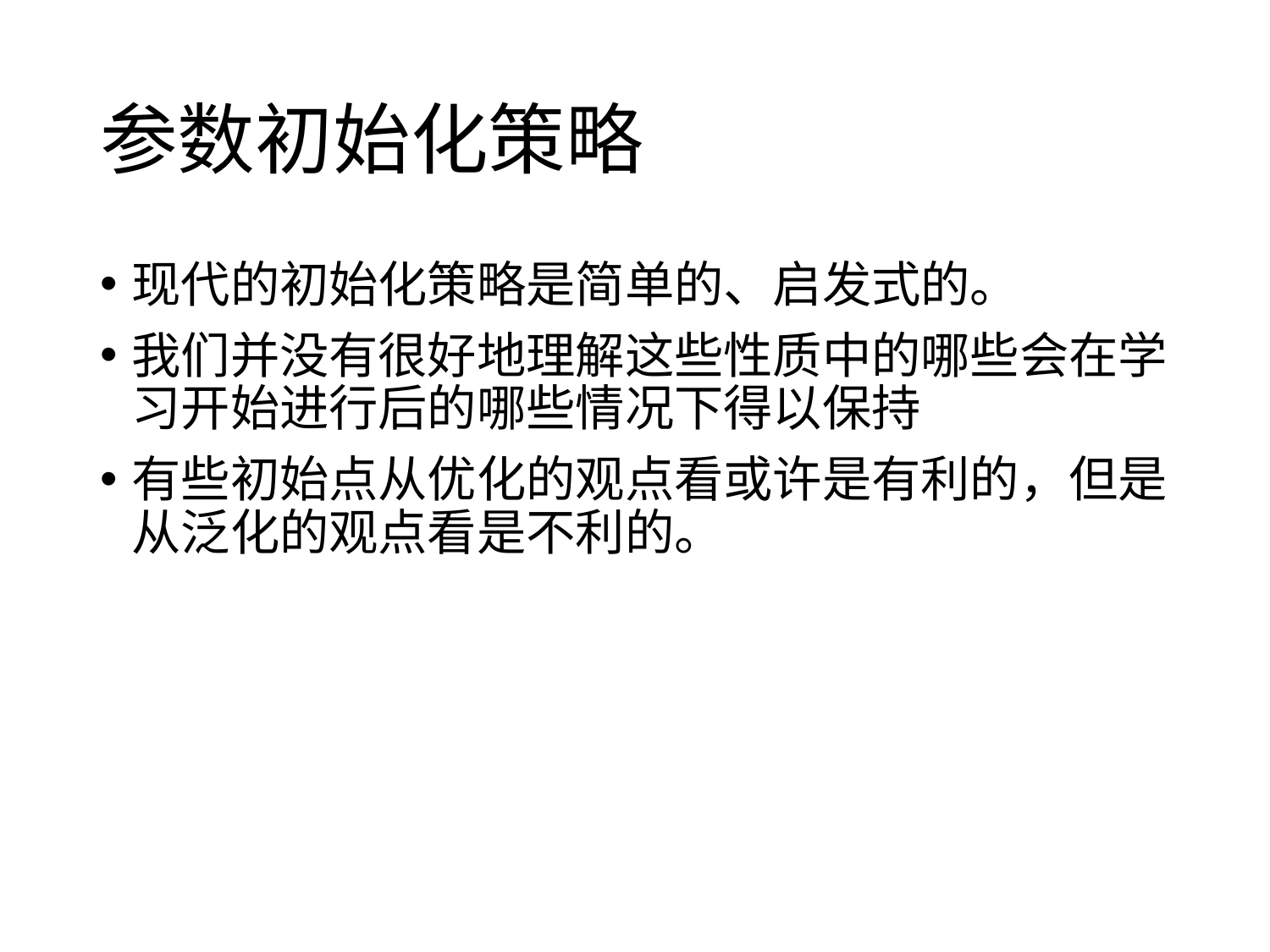

# 参数初始化策略
现代的初始化策略是简单的、启发式的。
我们并没有很好地理解这些性质中的哪些会在学习开始进行后的哪些情况下得以保持
有些初始点从优化的观点看或许是有利的，但是从泛化的观点看是不利的。